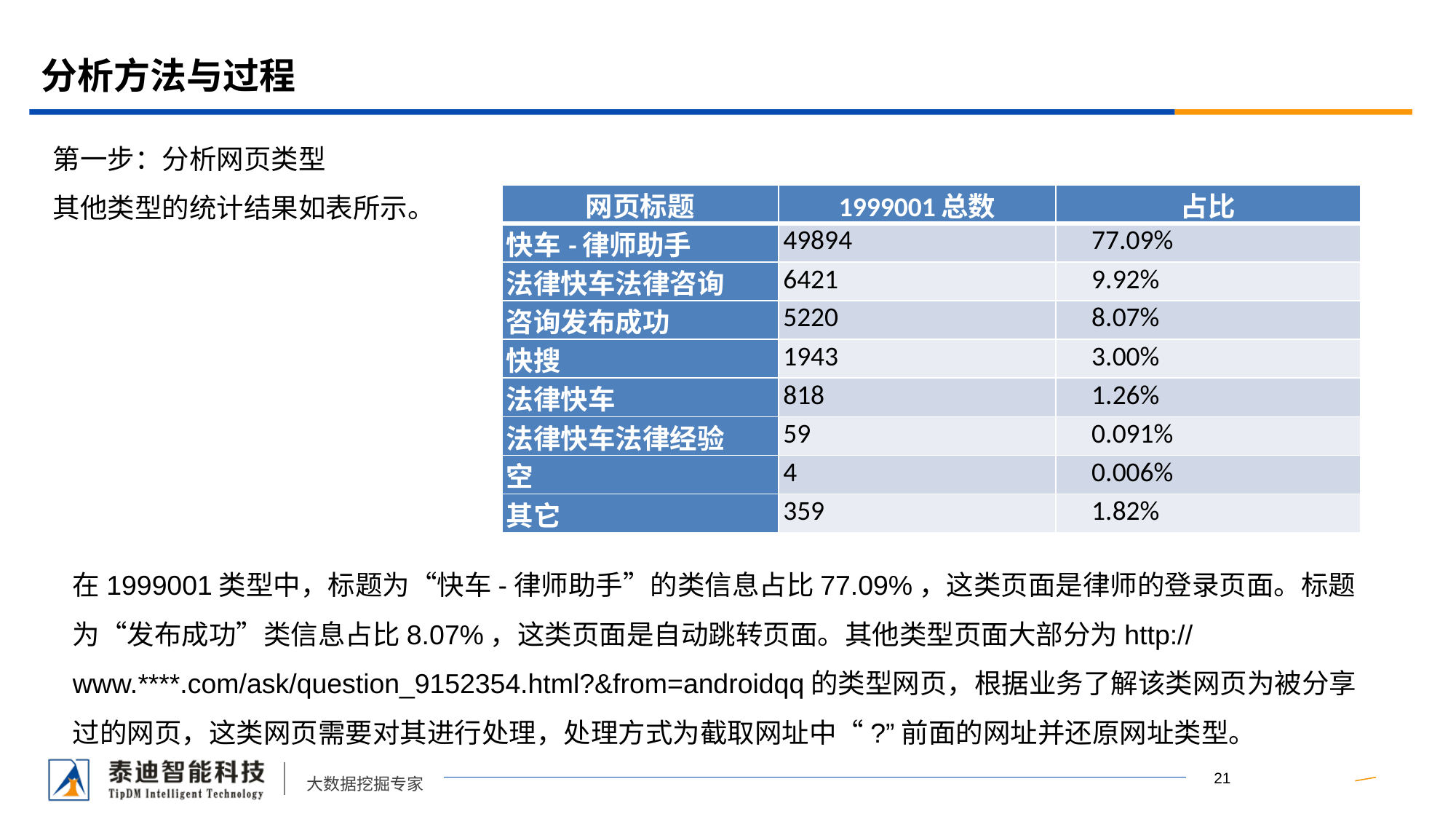

# 分析方法与过程
第一步：分析网页类型
其他类型的统计结果如表所示。
| 网页标题 | 1999001总数 | 占比 |
| --- | --- | --- |
| 快车-律师助手 | 49894 | 77.09% |
| 法律快车法律咨询 | 6421 | 9.92% |
| 咨询发布成功 | 5220 | 8.07% |
| 快搜 | 1943 | 3.00% |
| 法律快车 | 818 | 1.26% |
| 法律快车法律经验 | 59 | 0.091% |
| 空 | 4 | 0.006% |
| 其它 | 359 | 1.82% |
在1999001类型中，标题为“快车-律师助手”的类信息占比77.09%，这类页面是律师的登录页面。标题为“发布成功”类信息占比8.07%，这类页面是自动跳转页面。其他类型页面大部分为http://www.****.com/ask/question_9152354.html?&from=androidqq的类型网页，根据业务了解该类网页为被分享过的网页，这类网页需要对其进行处理，处理方式为截取网址中“?”前面的网址并还原网址类型。